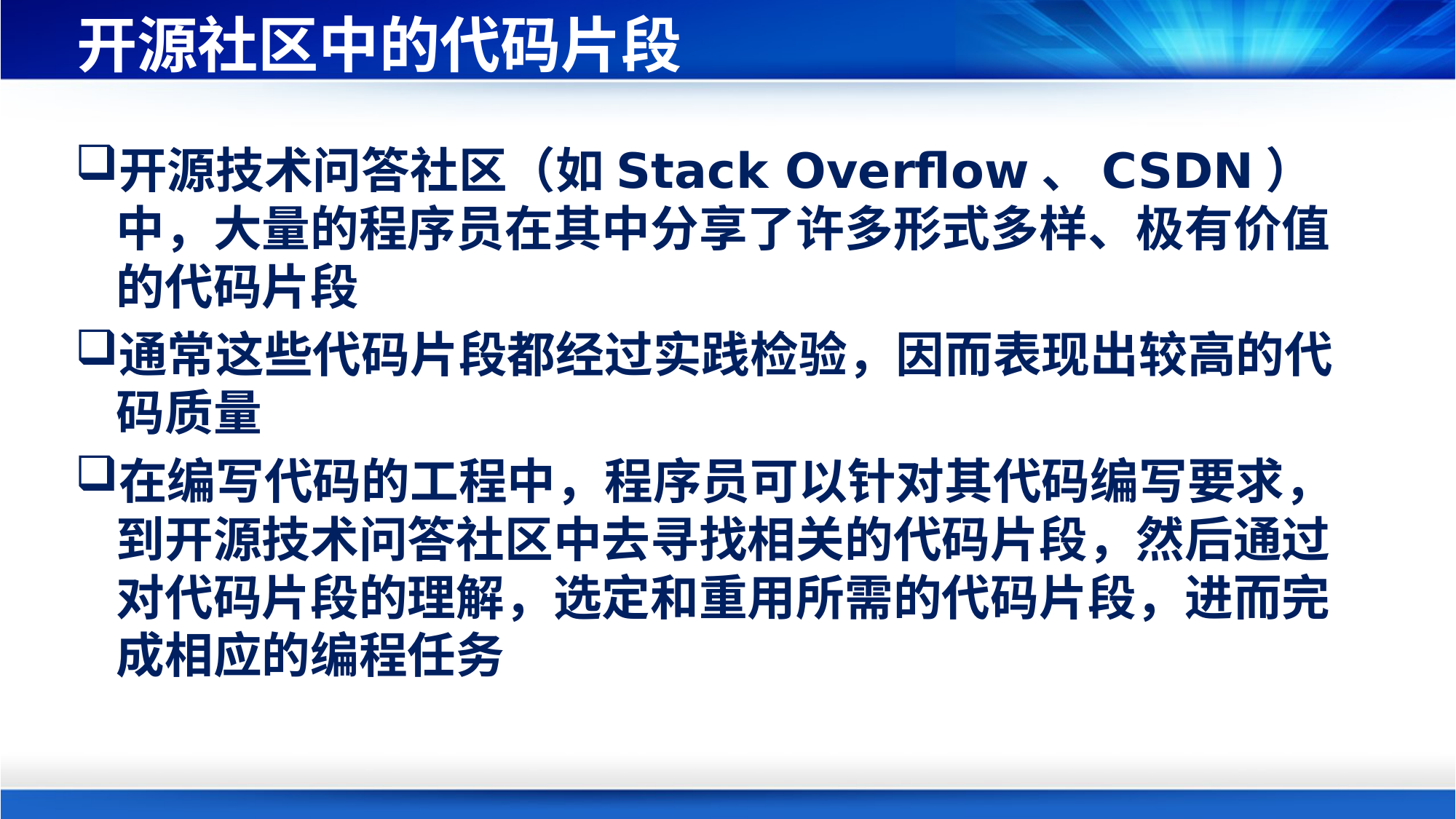

# 开源社区中的代码片段
开源技术问答社区（如Stack Overflow、CSDN）中，大量的程序员在其中分享了许多形式多样、极有价值的代码片段
通常这些代码片段都经过实践检验，因而表现出较高的代码质量
在编写代码的工程中，程序员可以针对其代码编写要求，到开源技术问答社区中去寻找相关的代码片段，然后通过对代码片段的理解，选定和重用所需的代码片段，进而完成相应的编程任务